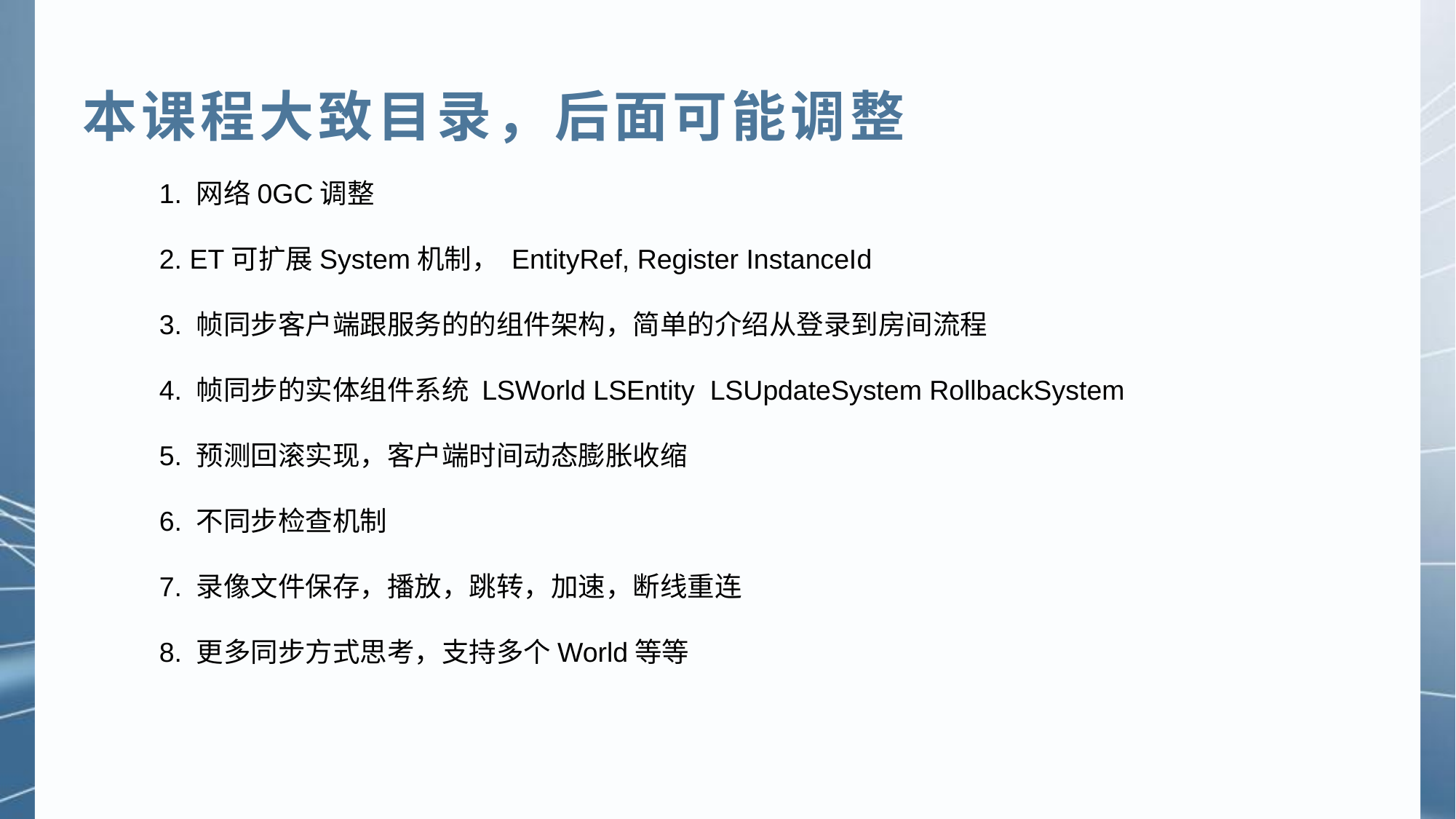

本课程大致目录，后面可能调整
1. 网络0GC调整

2. ET可扩展System机制， EntityRef, Register InstanceId

3. 帧同步客户端跟服务的的组件架构，简单的介绍从登录到房间流程

4. 帧同步的实体组件系统 LSWorld LSEntity  LSUpdateSystem RollbackSystem

5. 预测回滚实现，客户端时间动态膨胀收缩

6. 不同步检查机制

7. 录像文件保存，播放，跳转，加速，断线重连

8. 更多同步方式思考，支持多个World等等